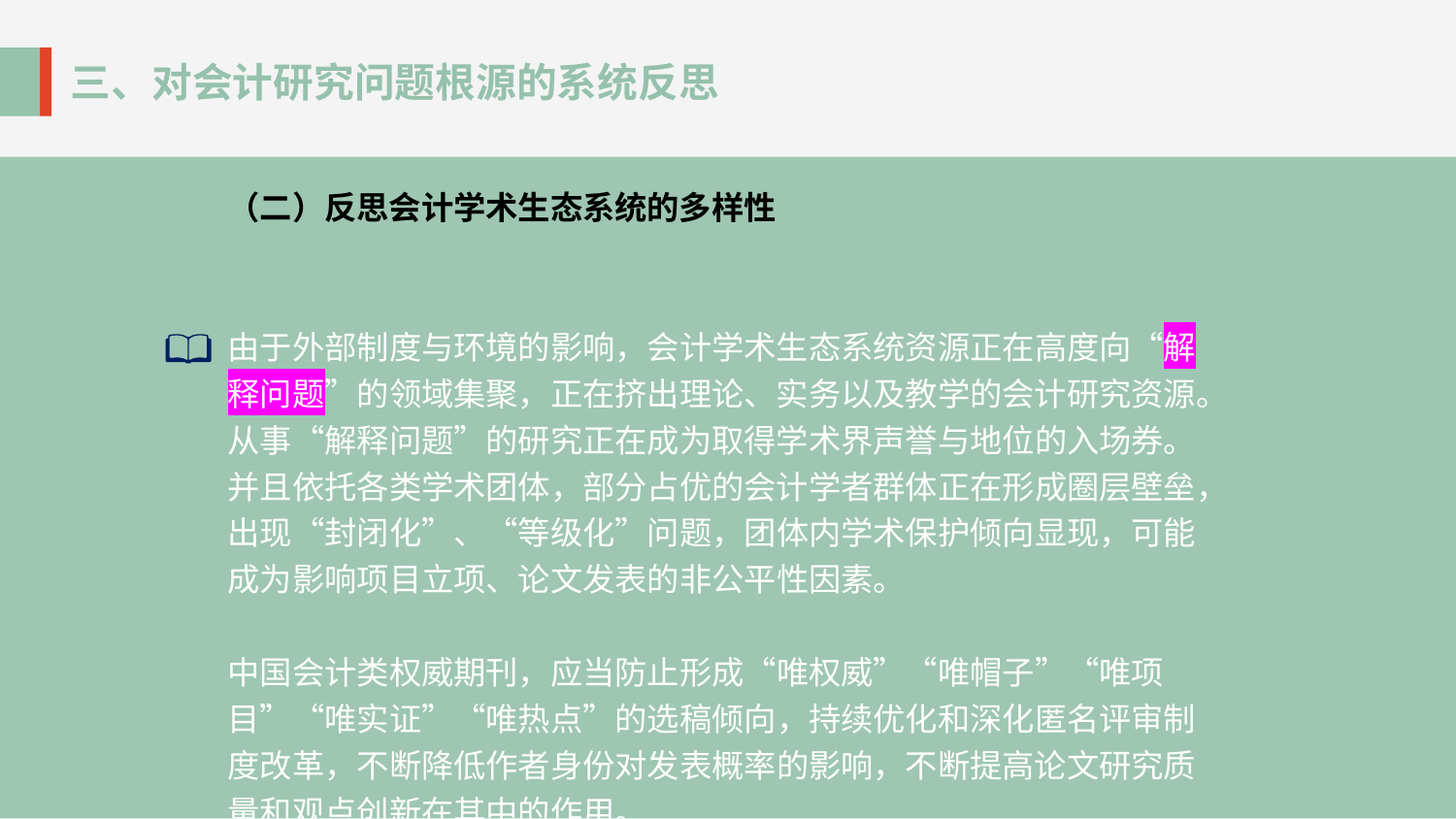

三、对会计研究问题根源的系统反思

（二）反思会计学术生态系统的多样性

由于外部制度与环境的影响，会计学术生态系统资源正在高度向“解释问题”的领域集聚，正在挤出理论、实务以及教学的会计研究资源。从事“解释问题”的研究正在成为取得学术界声誉与地位的入场券。并且依托各类学术团体，部分占优的会计学者群体正在形成圈层壁垒，出现“封闭化”、“等级化”问题，团体内学术保护倾向显现，可能成为影响项目立项、论文发表的非公平性因素。

中国会计类权威期刊，应当防止形成“唯权威”“唯帽子”“唯项目”“唯实证”“唯热点”的选稿倾向，持续优化和深化匿名评审制度改革，不断降低作者身份对发表概率的影响，不断提高论文研究质量和观点创新在其中的作用。